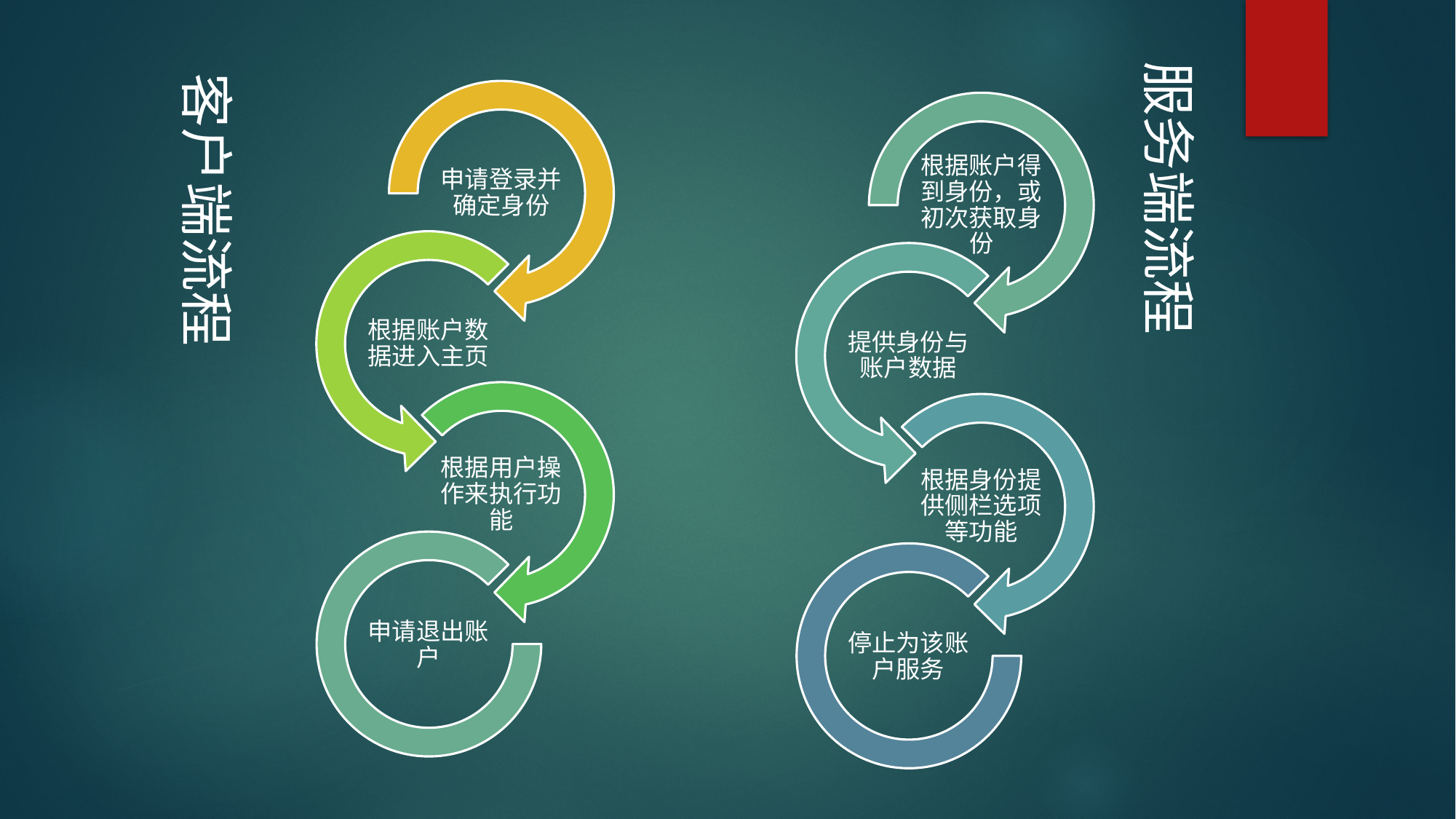

服务端流程
客户端流程
申请登录并确定身份
根据账户数据进入主页
根据用户操作来执行功能
申请退出账户
根据账户得到身份，或初次获取身份
提供身份与账户数据
根据身份提供侧栏选项等功能
停止为该账户服务